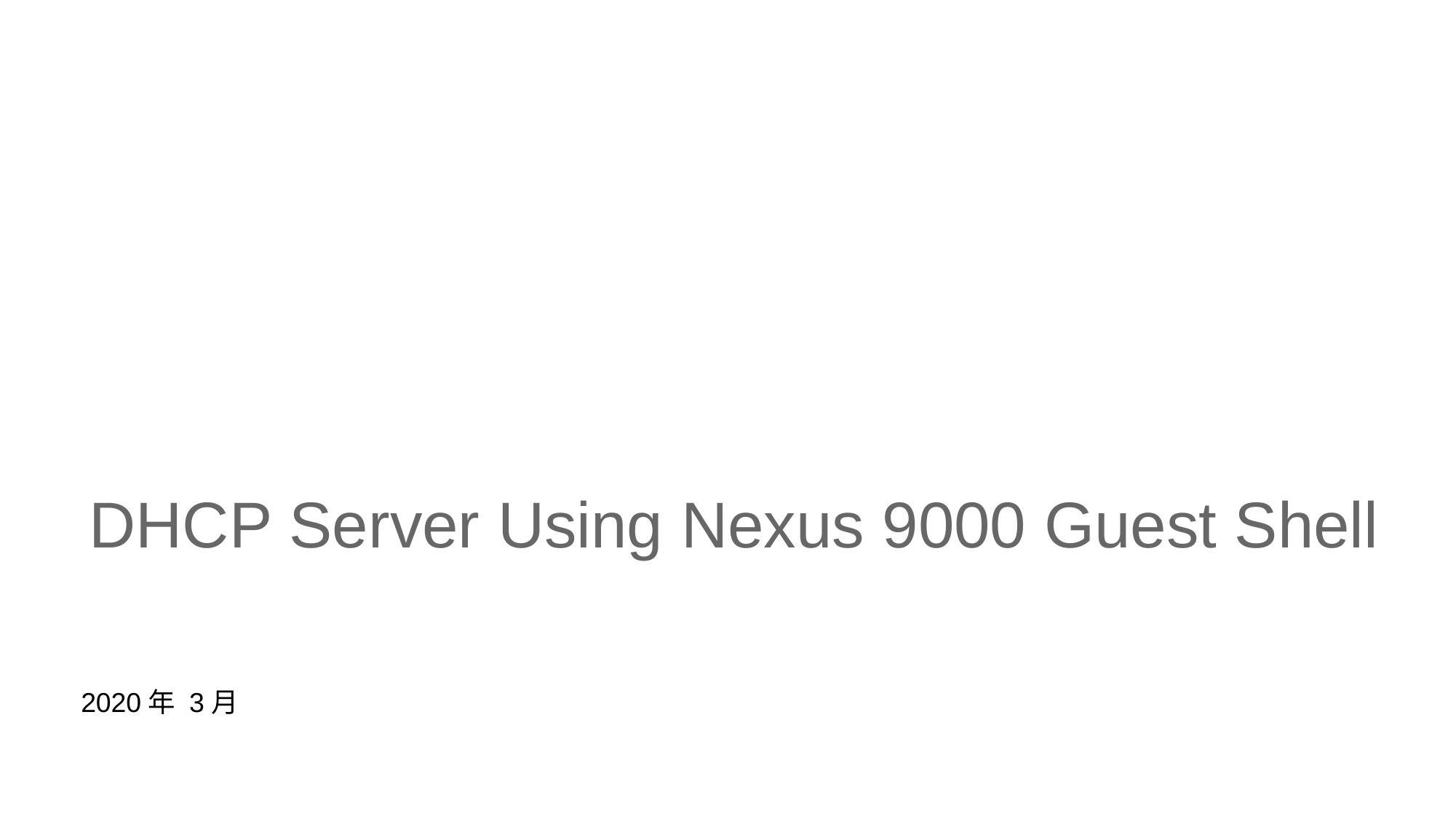

DHCP Server Using Nexus 9000 Guest Shell
2020年 3月